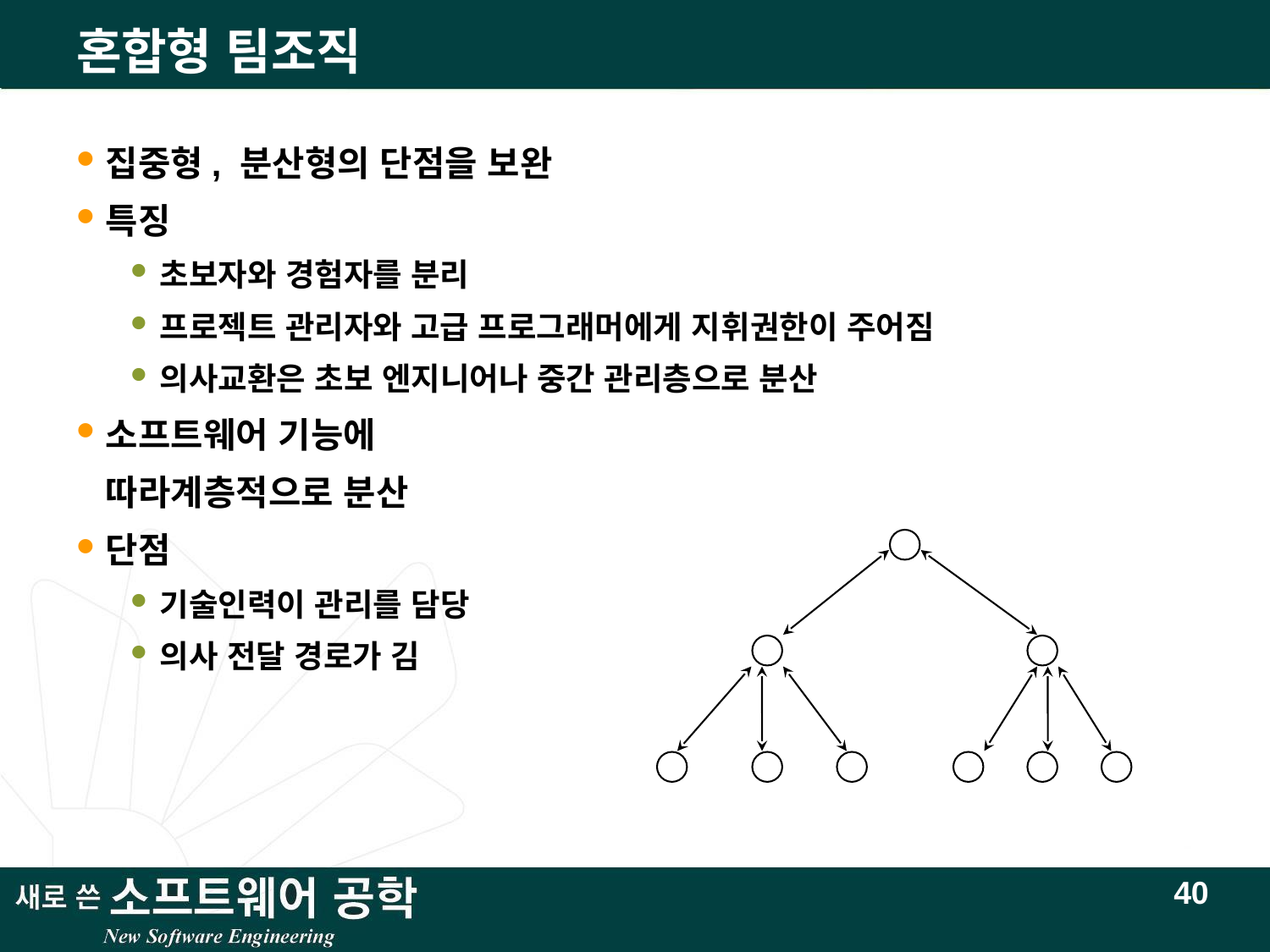

# 혼합형 팀조직
집중형, 분산형의 단점을 보완
특징
초보자와 경험자를 분리
프로젝트 관리자와 고급 프로그래머에게 지휘권한이 주어짐
의사교환은 초보 엔지니어나 중간 관리층으로 분산
소프트웨어 기능에
	따라계층적으로 분산
단점
기술인력이 관리를 담당
의사 전달 경로가 김

40